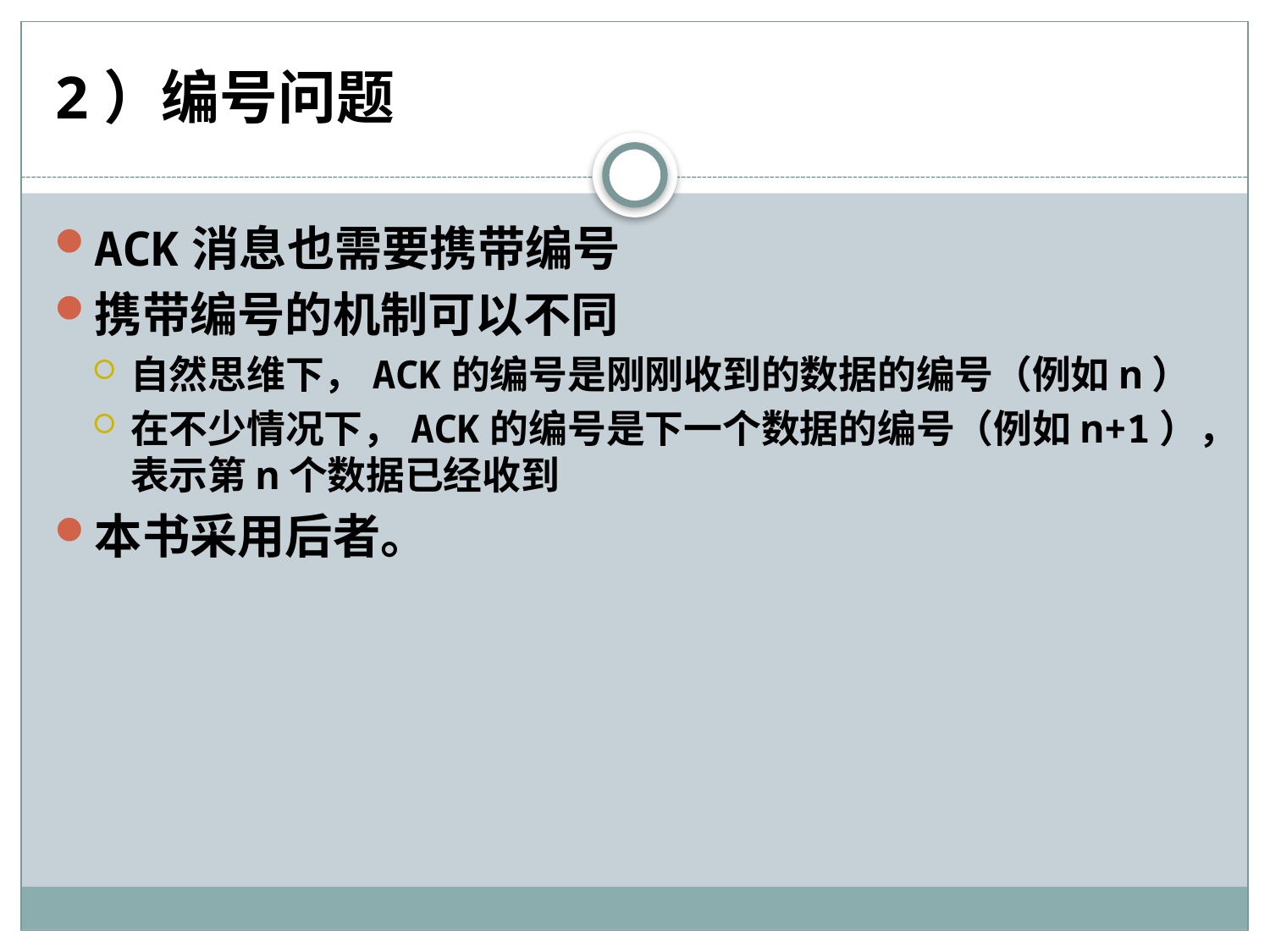

# 2）编号问题
ACK消息也需要携带编号
携带编号的机制可以不同
自然思维下，ACK的编号是刚刚收到的数据的编号（例如n）
在不少情况下，ACK的编号是下一个数据的编号（例如n+1），表示第n个数据已经收到
本书采用后者。